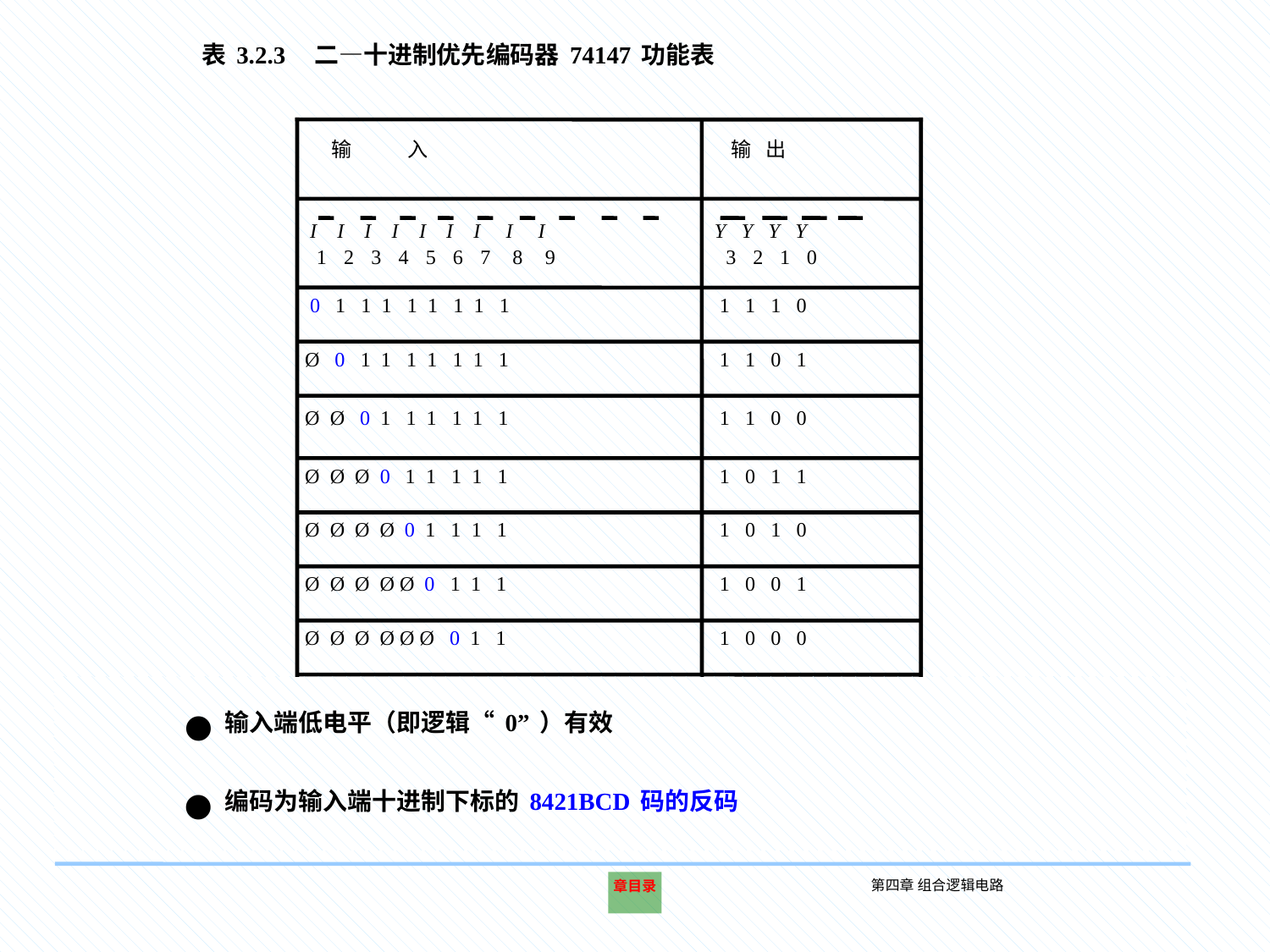

表3.2.3   二—十进制优先编码器74147功能表
     输            入

    输   出

  I1  I2  I3  I4  I5  I6  I7   I8   I9

  Y3 Y2 Y1 Y0

  0   1   1  1   1  1   1  1   1

   1   1   1   0
 Ø   0   1  1   1  1   1  1   1

   1   1   0   1
 Ø  Ø   0  1   1  1   1  1   1

   1   1   0   0
 Ø  Ø  Ø  0   1  1   1  1   1

   1   0   1   1
 Ø  Ø  Ø  Ø  0  1   1  1   1

   1   0   1   0
 Ø  Ø  Ø  Ø Ø  0   1  1   1

   1   0   0   1
 Ø  Ø  Ø  Ø Ø Ø   0  1   1

   1   0   0   0
 Ø  Ø  Ø  Ø Ø Ø   Ø  0  1

   0   1   1   1
 Ø  Ø  Ø  Ø Ø Ø   Ø Ø  0

   0   1   1   0
  1   1   1  1   1  1   1  1   1

   1   1   1   1

输入端低电平（即逻辑“0”）有效
编码为输入端十进制下标的8421BCD码的反码
11
第四章 组合逻辑电路